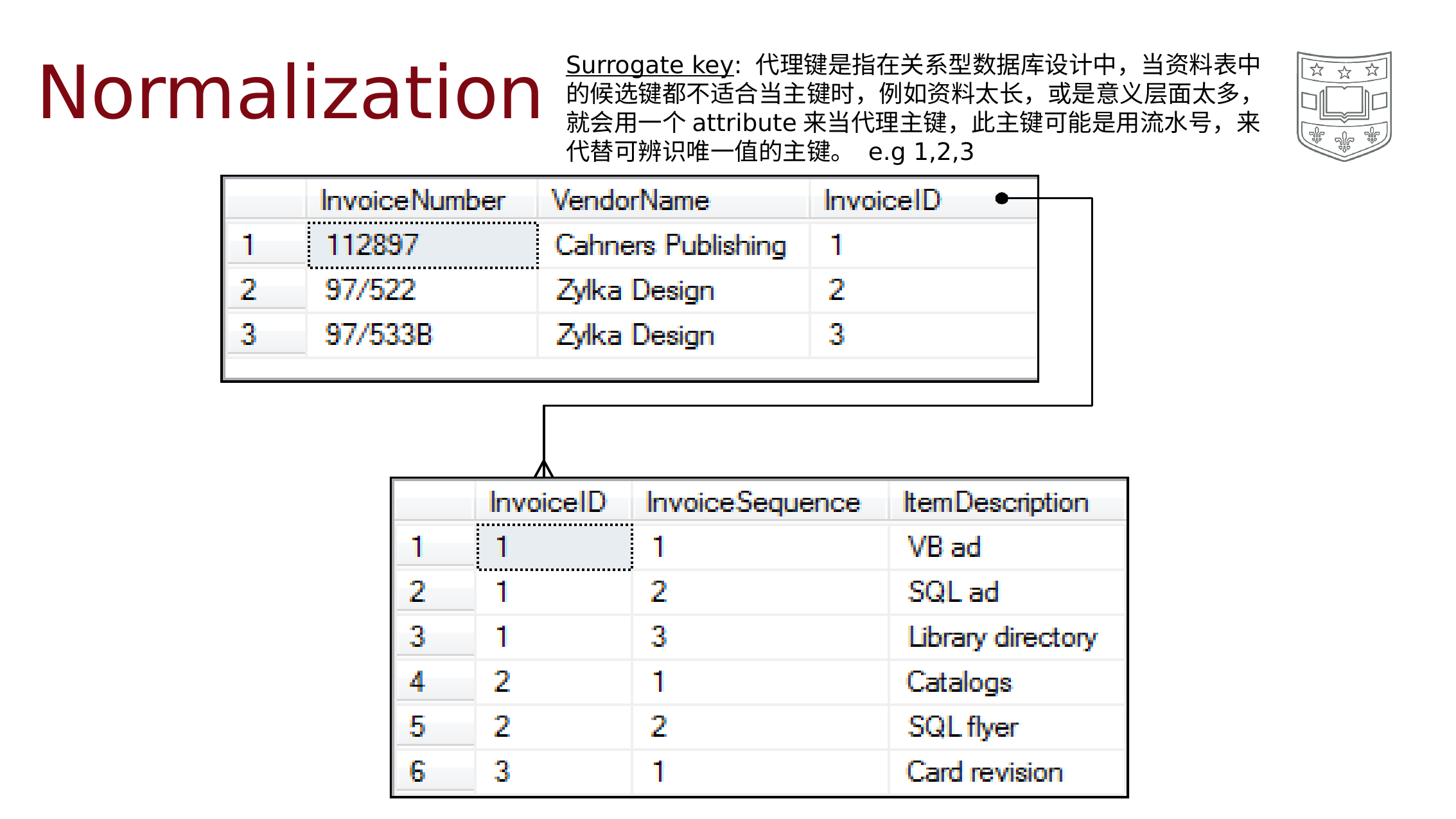

# Normalization
Surrogate key: 代理键是指在关系型数据库设计中，当资料表中的候选键都不适合当主键时，例如资料太长，或是意义层面太多，就会用一个attribute来当代理主键，此主键可能是用流水号，来代替可辨识唯一值的主键。 e.g 1,2,3